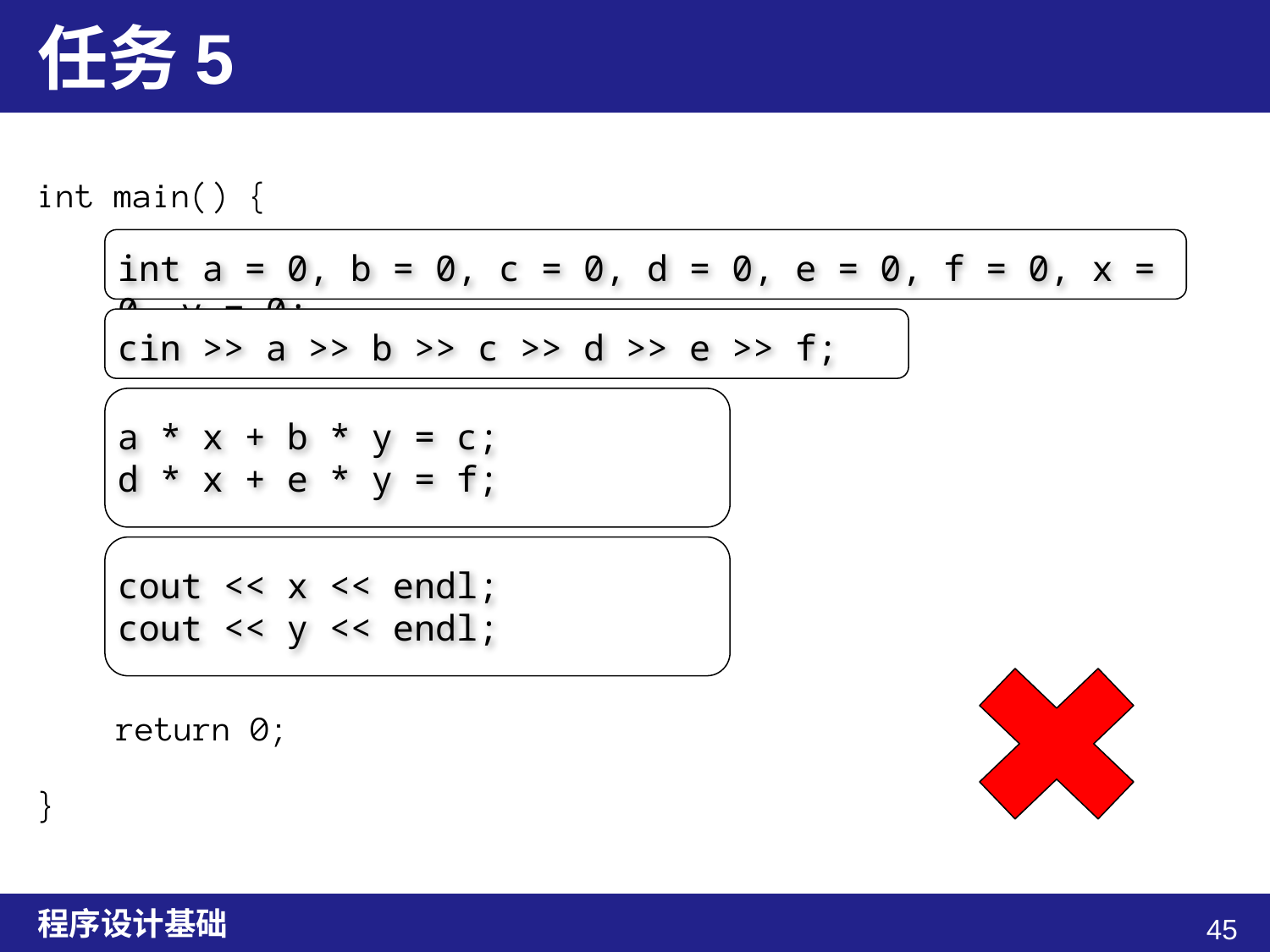

# 任务5
int main() {
　　初始化a、b、c、d、e、f、x、y为0
　　输入整数a 、b、c、d、e、f
　　列方程

　　输出x、y

　　return 0;
}

int a = 0, b = 0, c = 0, d = 0, e = 0, f = 0, x = 0, y = 0;

cin >> a >> b >> c >> d >> e >> f;

a * x + b * y = c;
d * x + e * y = f;

cout << x << endl;
cout << y << endl;